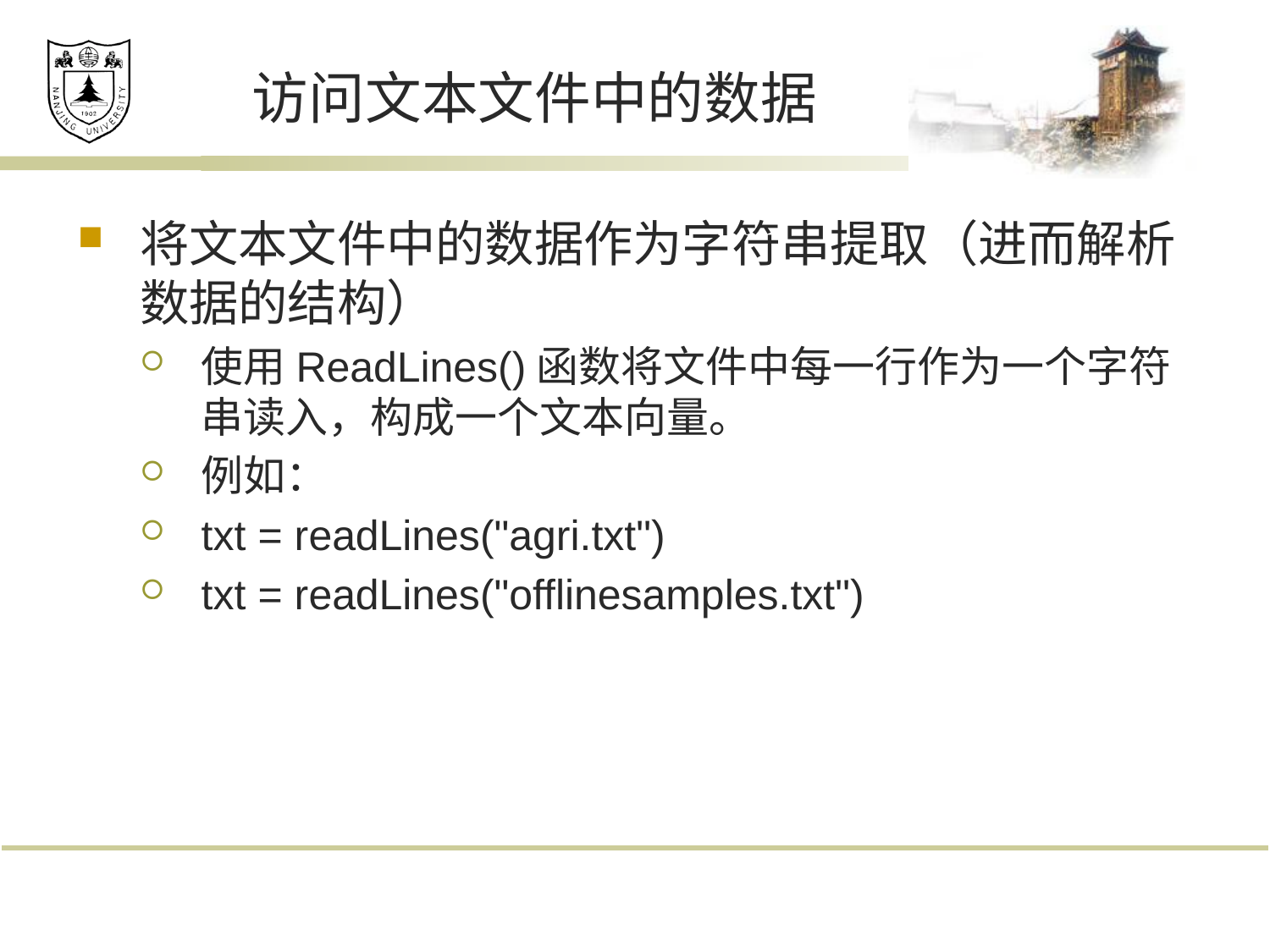

# 访问文本文件中的数据
将文本文件中的数据作为字符串提取（进而解析数据的结构）
使用ReadLines()函数将文件中每一行作为一个字符串读入，构成一个文本向量。
例如：
txt = readLines("agri.txt")
txt = readLines("offlinesamples.txt")